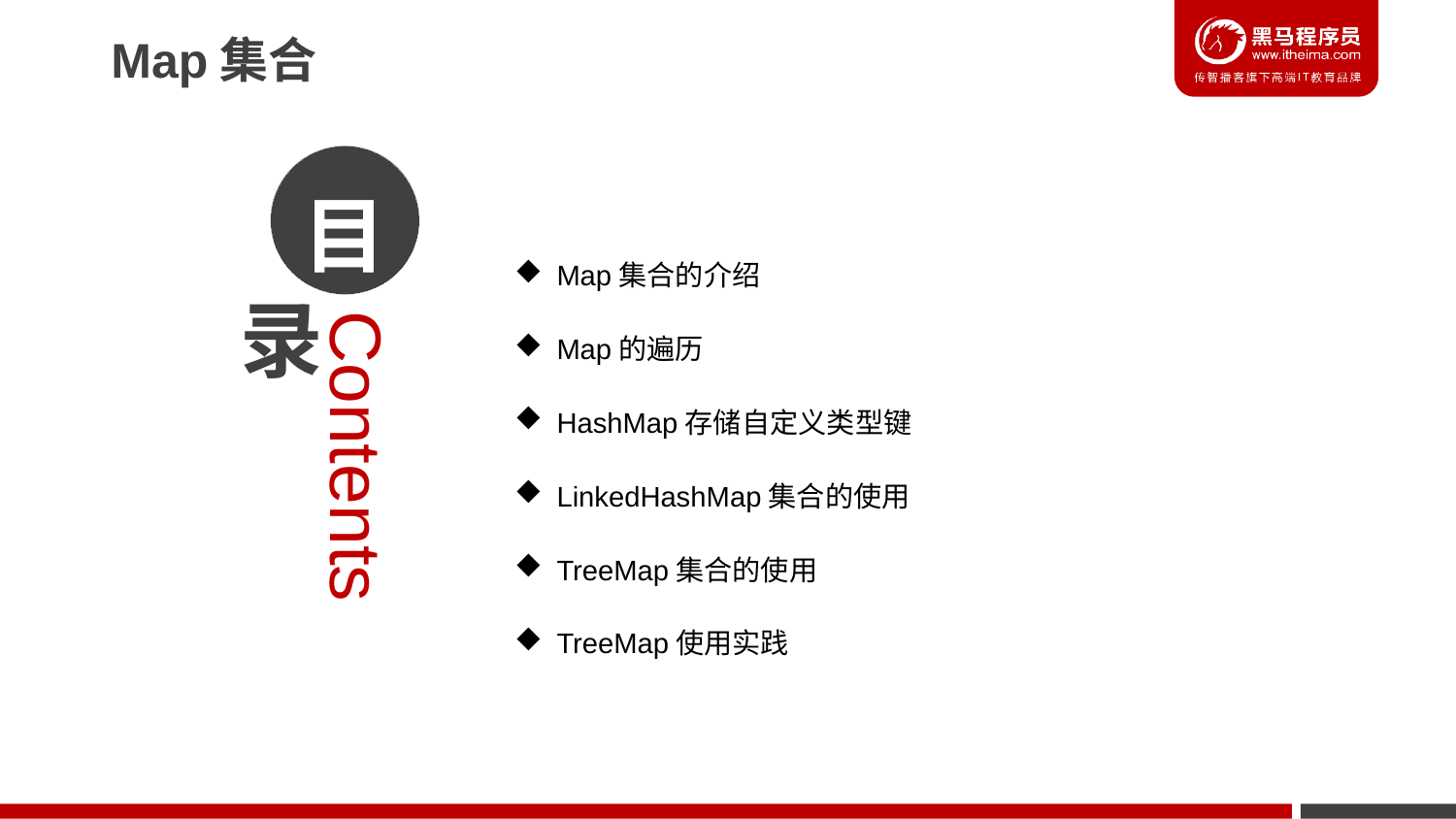

# Map集合
 Map集合的介绍
 Map的遍历
 HashMap存储自定义类型键
 LinkedHashMap集合的使用
 TreeMap集合的使用
 TreeMap使用实践